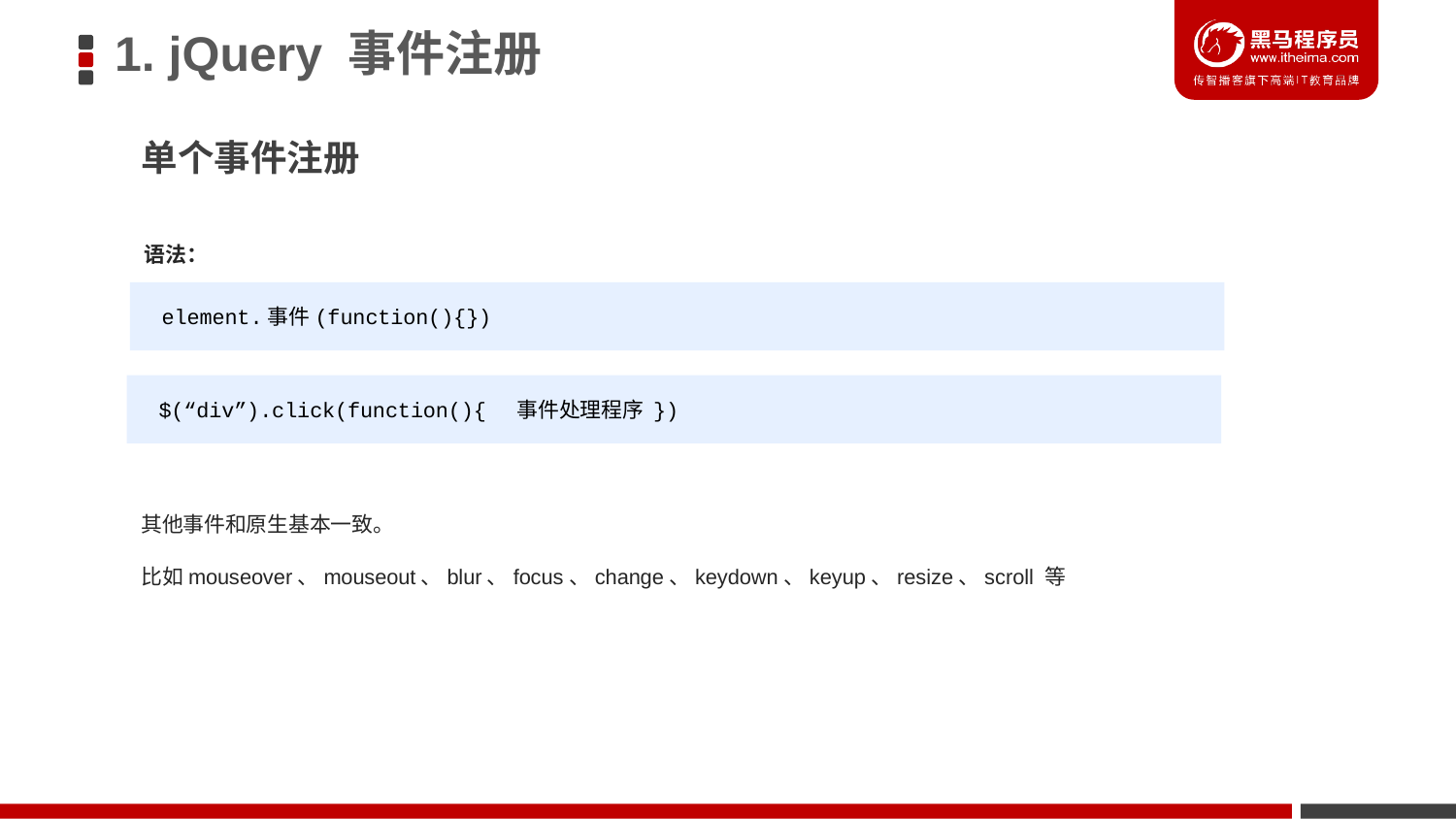

# 1. jQuery 事件注册
单个事件注册
语法：

element.事件(function(){})
$(“div”).click(function(){  事件处理程序 })
其他事件和原生基本一致。
比如mouseover、mouseout、blur、focus、change、keydown、keyup、resize、scroll 等